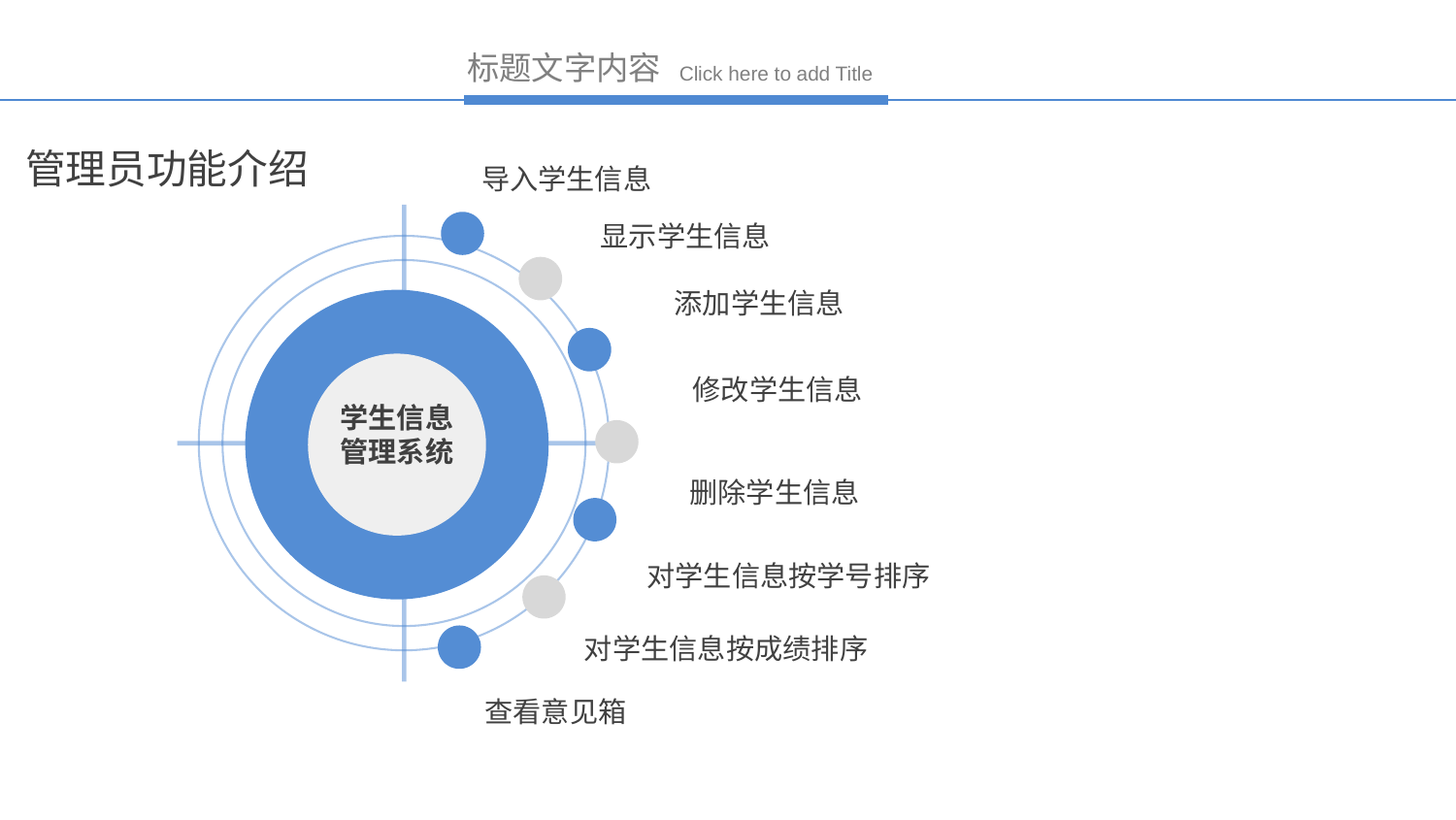

管理员功能介绍
导入学生信息

显示学生信息

添加学生信息

修改学生信息
学生信息管理系统

删除学生信息

对学生信息按学号排序

对学生信息按成绩排序
查看意见箱